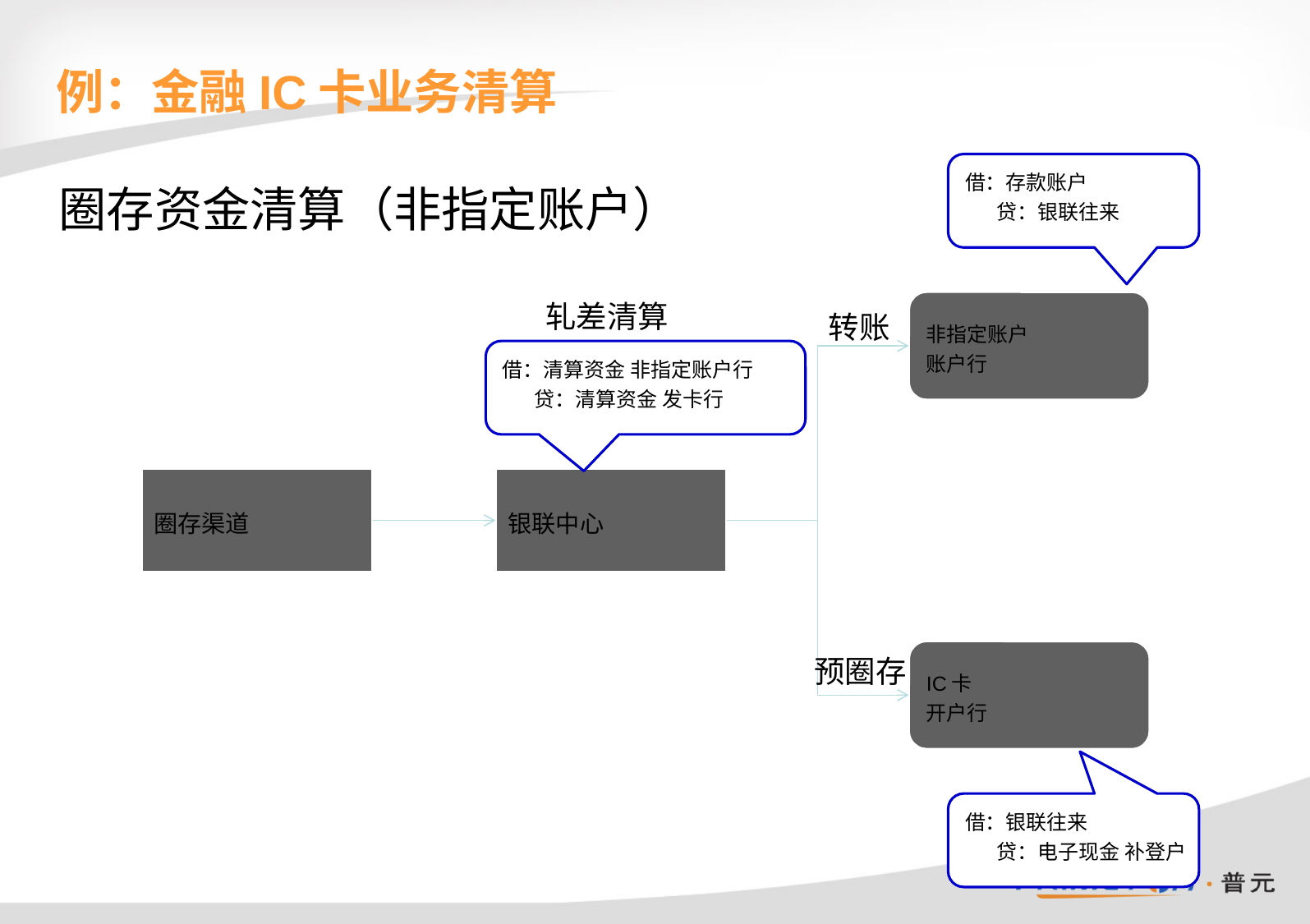

# 例：金融IC卡业务清算
借：存款账户
      贷：银联往来
圈存资金清算（非指定账户）
轧差清算
非指定账户
账户行
转账
借：清算资金 非指定账户行
      贷：清算资金 发卡行
圈存渠道
银联中心
IC卡
开户行
预圈存
借：银联往来
      贷：电子现金 补登户